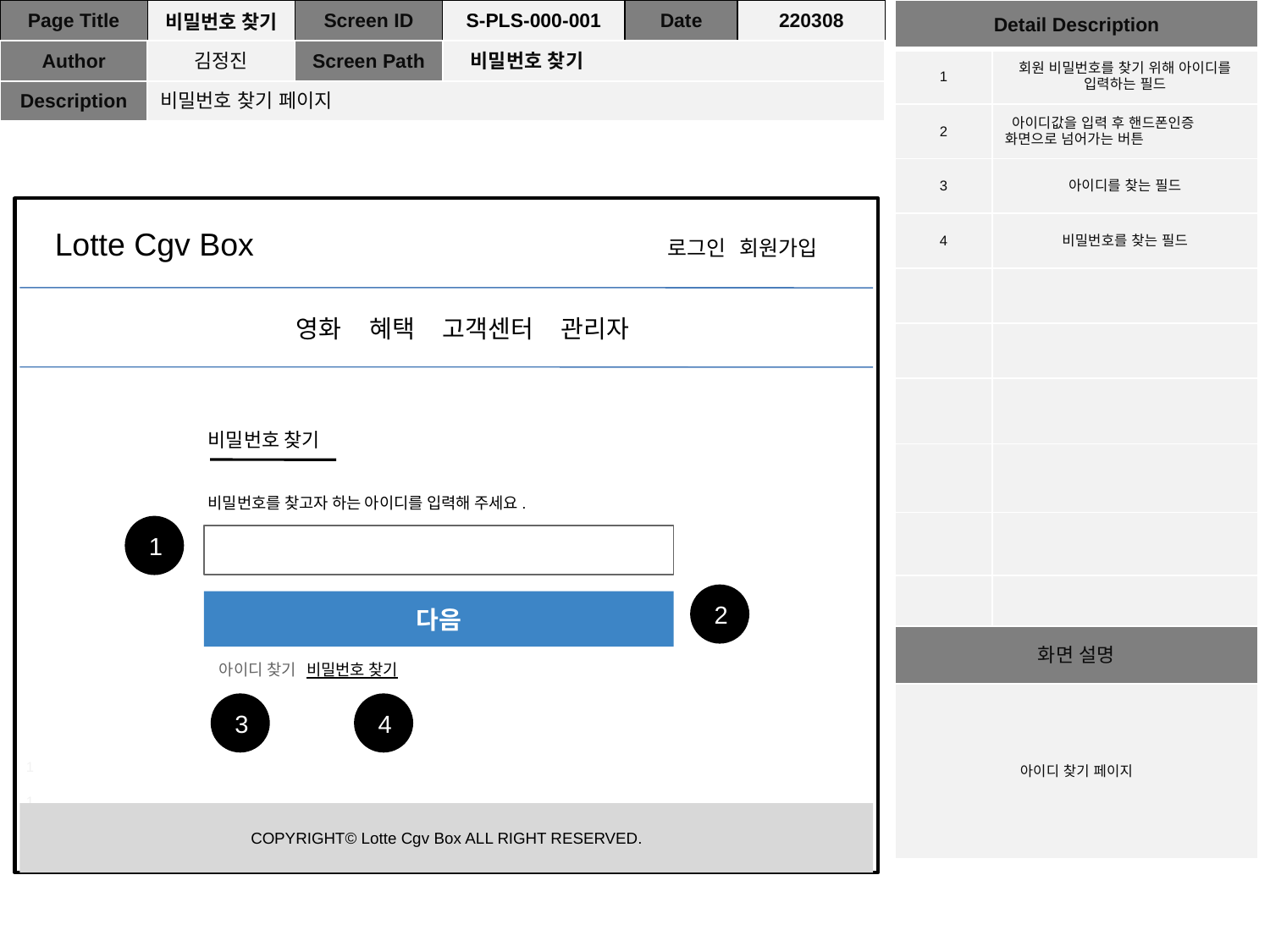

| Page Title | 비밀번호 찾기 | Screen ID | S-PLS-000-001 | Date | 220308 |
| --- | --- | --- | --- | --- | --- |
| Author | 김정진 | Screen Path | 비밀번호 찾기 |  |  |
| Description | 비밀번호 찾기 페이지 |  |  |  |  |
| Detail Description |  |
| --- | --- |
| 1 | 회원 비밀번호를 찾기 위해 아이디를 입력하는 필드 |
| 2 | 아이디값을 입력 후 핸드폰인증 화면으로 넘어가는 버튼 |
| 3 | 아이디를 찾는 필드 |
| 4 | 비밀번호를 찾는 필드 |
|  |  |
|  |  |
|  |  |
|  |  |
|  |  |
|  |  |
| 화면 설명 |  |
| 아이디 찾기 페이지 |  |

Lotte Cgv Box
로그인   회원가입
영화     혜택     고객센터     관리자
비밀번호 찾기
비밀번호를 찾고자 하는 아이디를 입력해 주세요.
1

2
다음

아이디 찾기   비밀번호 찾기
3
4
1
1

COPYRIGHT© Lotte Cgv Box ALL RIGHT RESERVED.